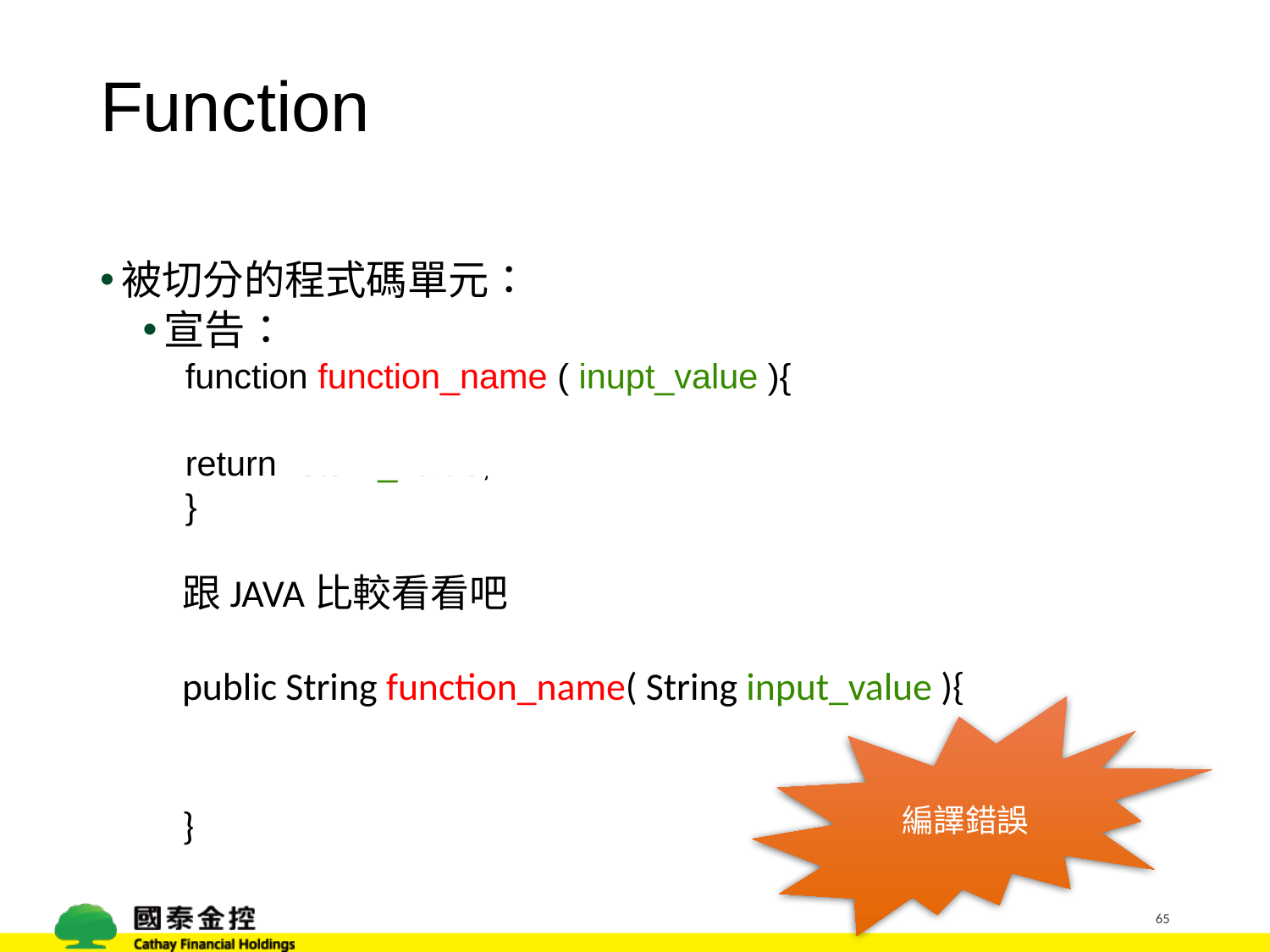

# Function
被切分的程式碼單元：
宣告：
function function_name ( inupt_value ){

	return return_value;
}

null;

跟JAVA比較看看吧
public String function_name( String input_value ){

	return return_value
}
編譯錯誤

null;